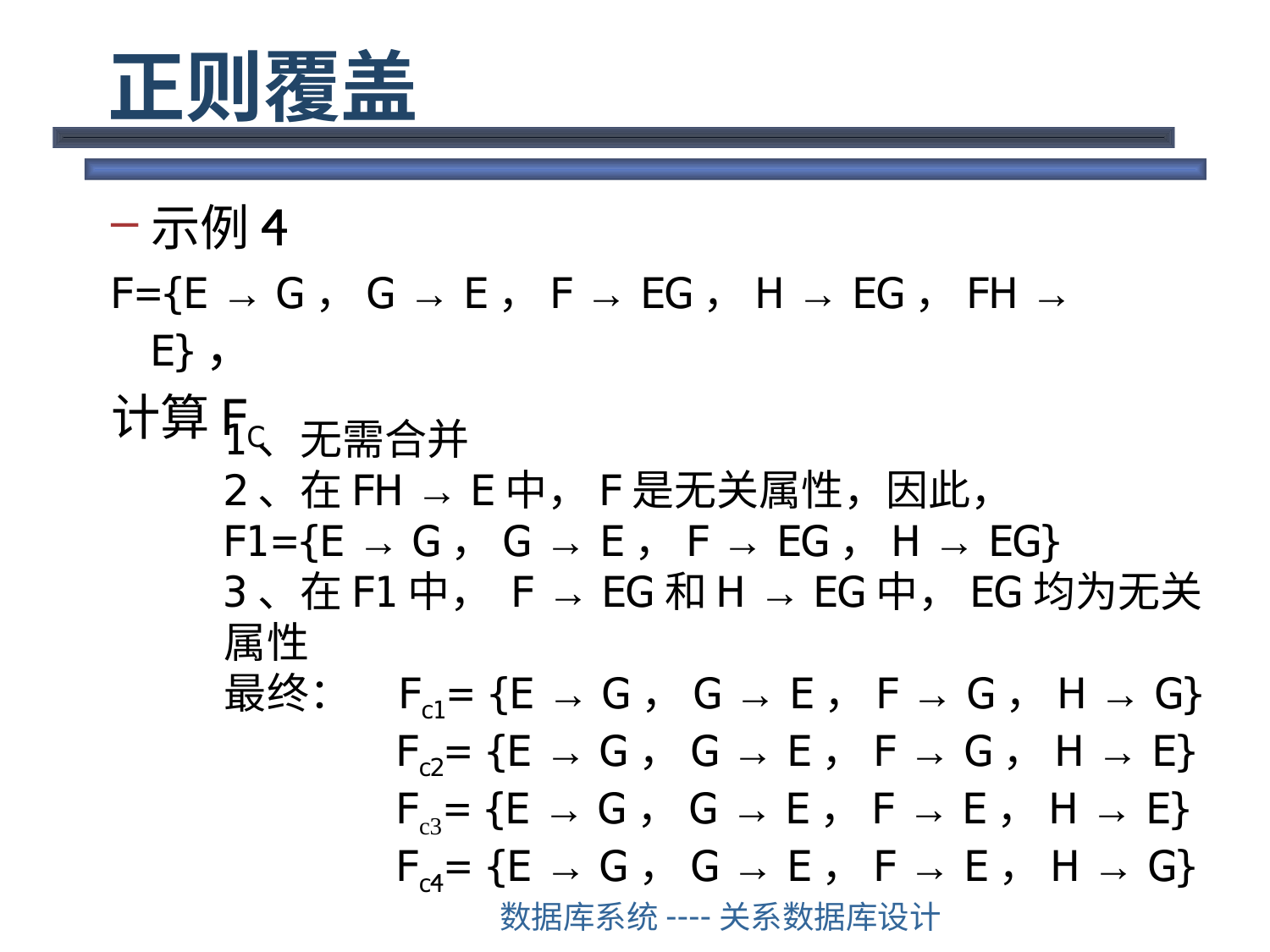

# 正则覆盖
示例4
F={E → G，G → E，F → EG，H → EG，FH → E}，
计算FC
1、无需合并
2、在FH → E中，F是无关属性，因此，
F1={E → G，G → E，F → EG，H → EG}
3、在F1中， F → EG和H → EG中，EG均为无关属性
最终：    Fc1= {E → G，G → E，F → G，H → G}
                  Fc2= {E → G，G → E，F → G，H → E}
                  Fc3= {E → G，G → E，F → E，H → E}
                  Fc4= {E → G，G → E，F → E，H → G}

数据库系统----关系数据库设计